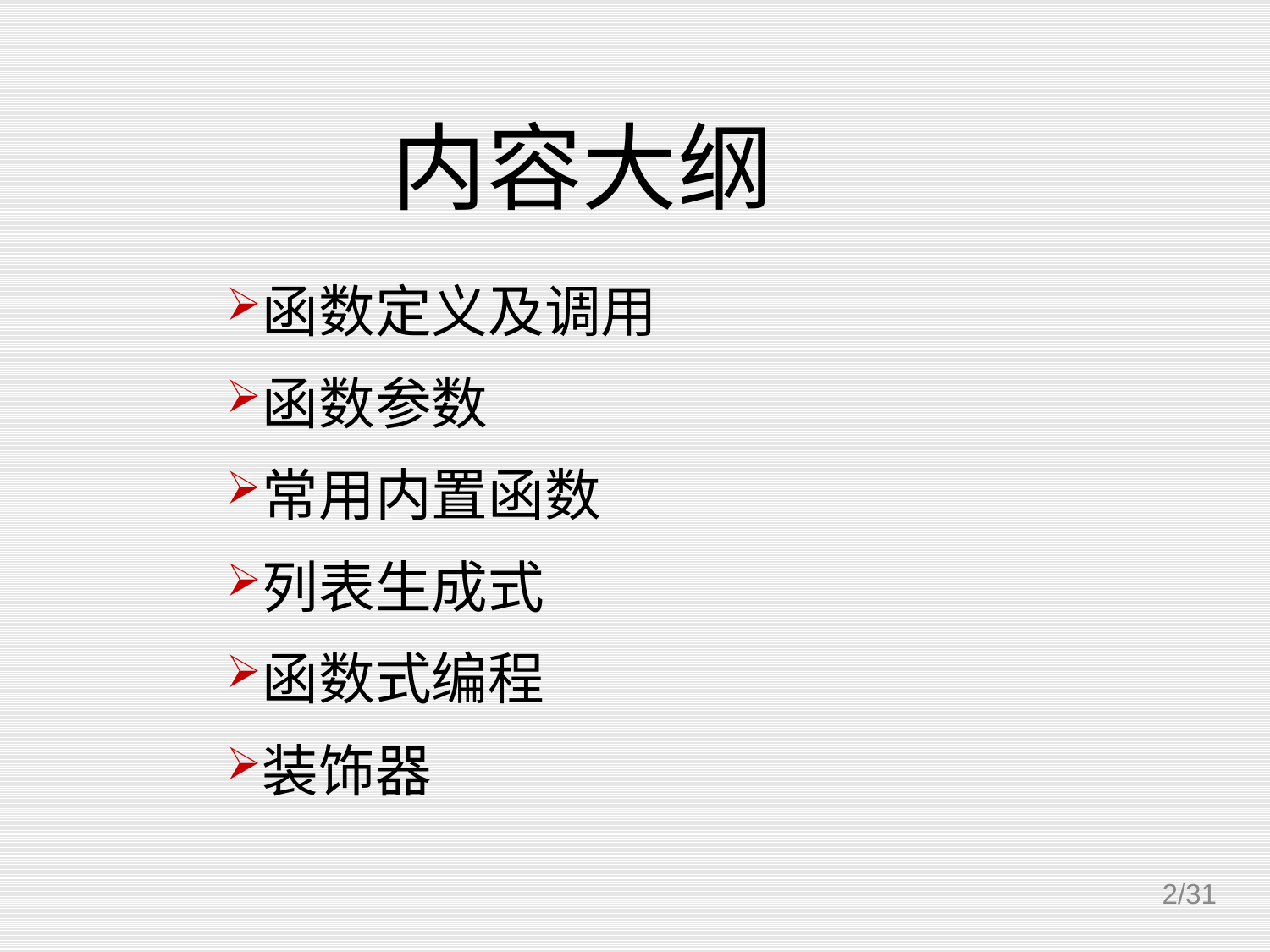

内容大纲
函数定义及调用
函数参数
常用内置函数
列表生成式
函数式编程
装饰器